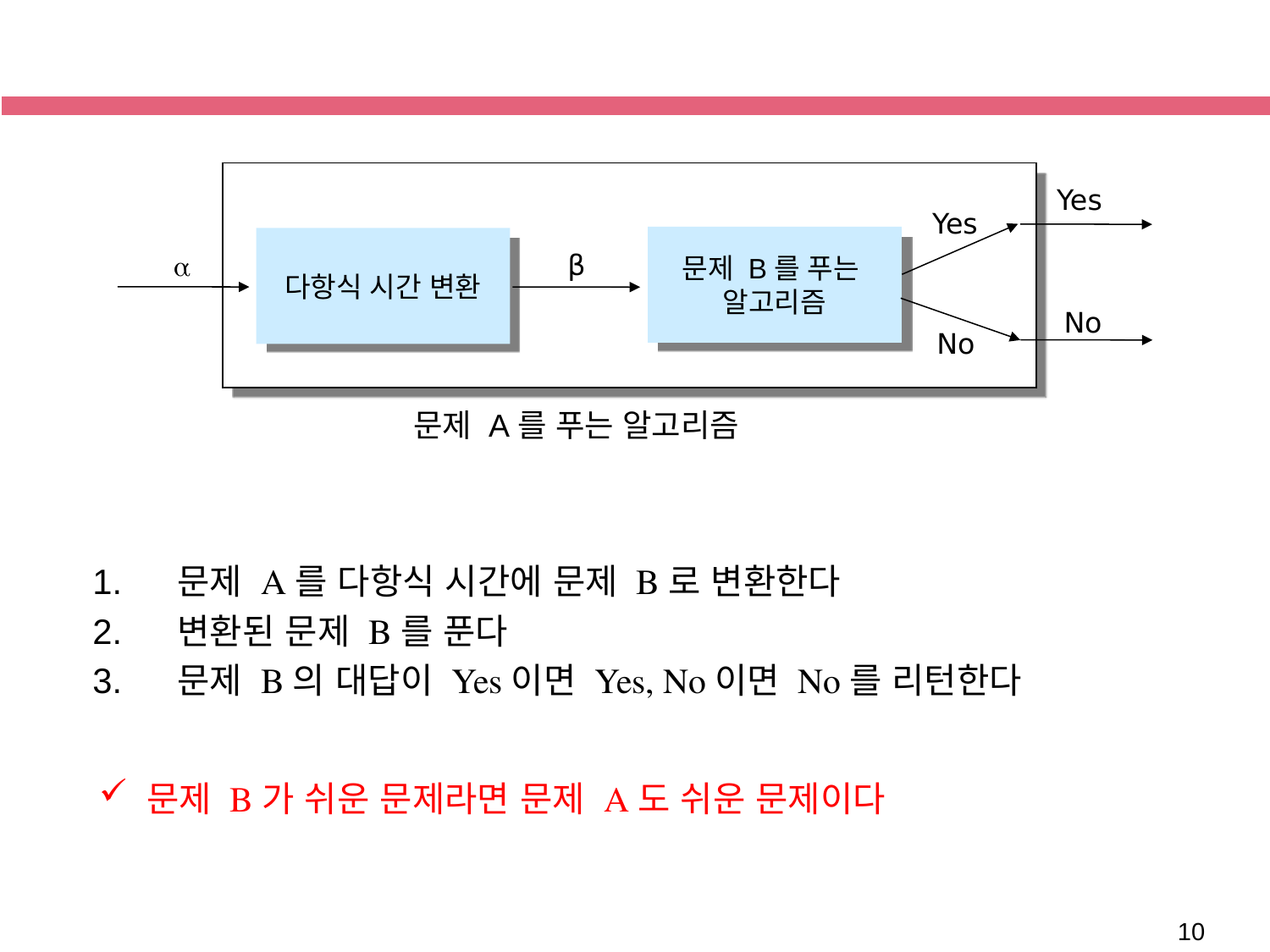

Yes
Yes

문제 B를 푸는
알고리즘
다항식 시간 변환
β
α

No
No

문제 A를 푸는 알고리즘
문제 A를 다항식 시간에 문제 B로 변환한다
변환된 문제 B를 푼다
문제 B의 대답이 Yes이면 Yes, No이면 No를 리턴한다
문제 B가 쉬운 문제라면 문제 A도 쉬운 문제이다